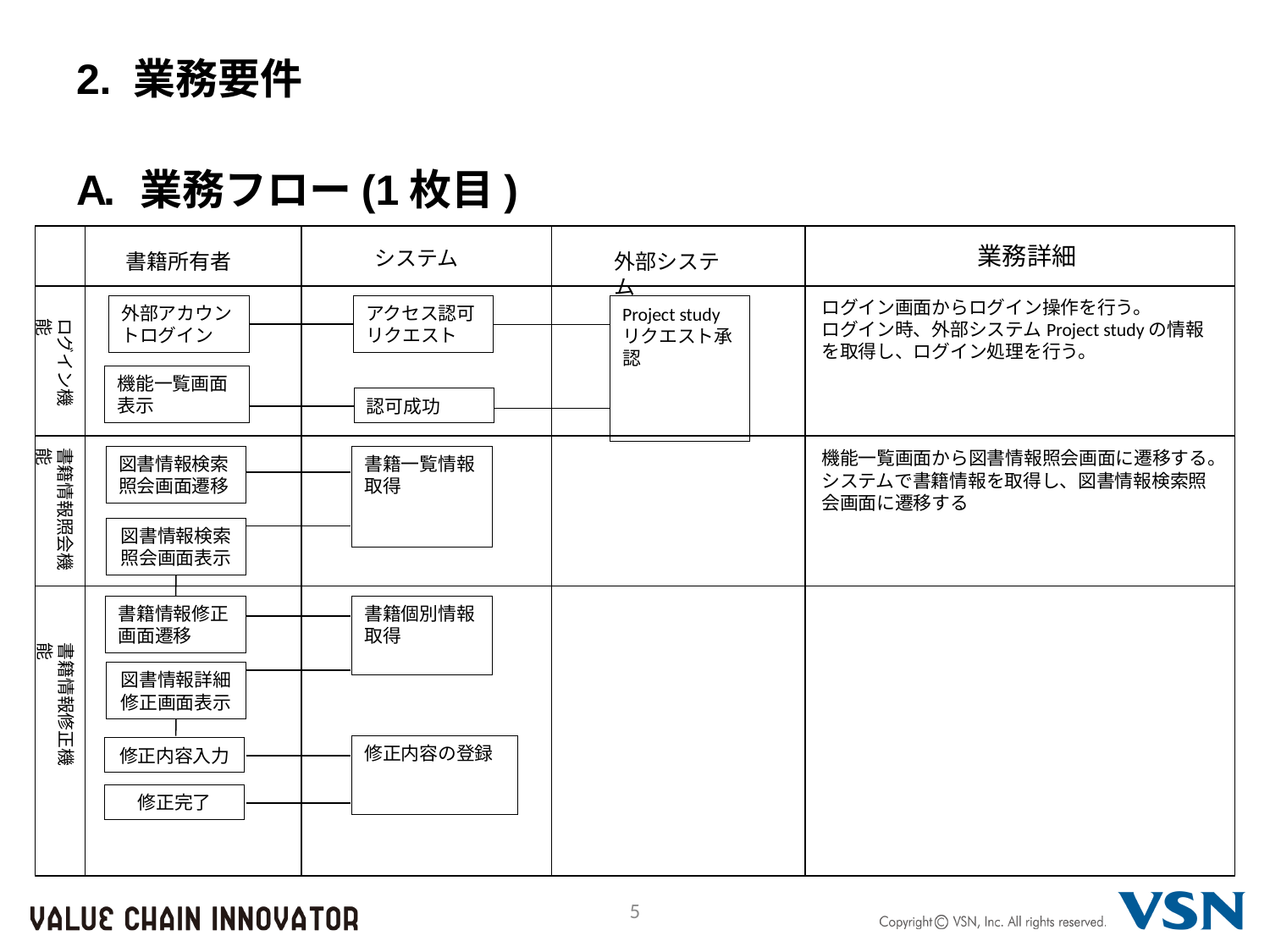

# 2. 業務要件
業務フロー(1枚目)

業務詳細
システム

書籍所有者

外部システム

ログイン画面からログイン操作を行う。
ログイン時、外部システムProject studyの情報を取得し、ログイン処理を行う。
外部アカウントログイン
アクセス認可リクエスト
Project study
リクエスト承認

ログイン機能
機能一覧画面表示
認可成功
書籍情報照会機能
機能一覧画面から図書情報照会画面に遷移する。
システムで書籍情報を取得し、図書情報検索照会画面に遷移する
図書情報検索照会画面遷移
書籍一覧情報取得

図書情報検索照会画面表示

書籍情報修正画面遷移
書籍個別情報取得

書籍情報修正機能
図書情報詳細修正画面表示
修正内容の登録

修正内容入力
修正完了
5